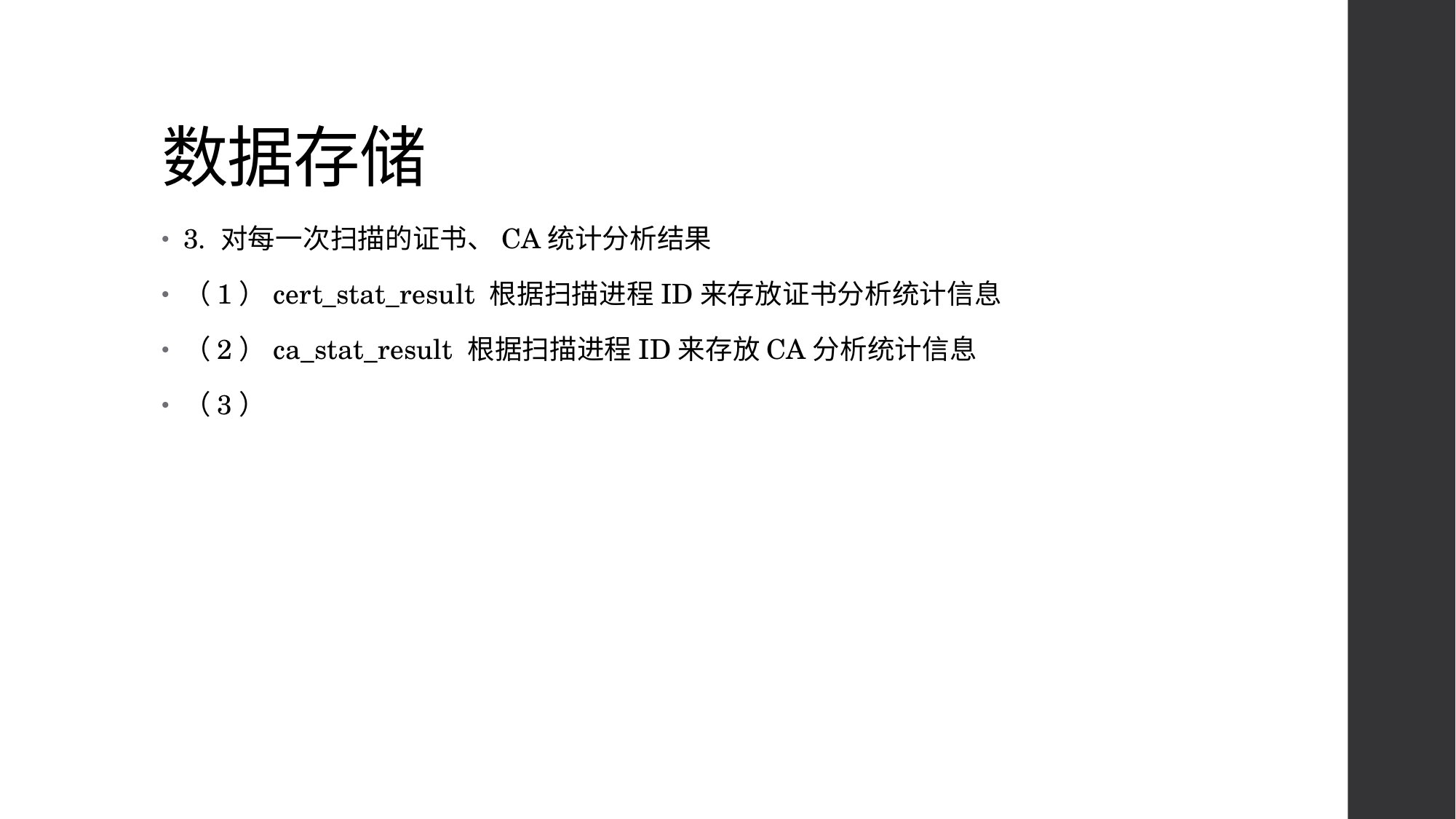

# 数据存储
3. 对每一次扫描的证书、CA统计分析结果
（1）cert_stat_result 根据扫描进程ID来存放证书分析统计信息
（2）ca_stat_result 根据扫描进程ID来存放CA分析统计信息
（3）